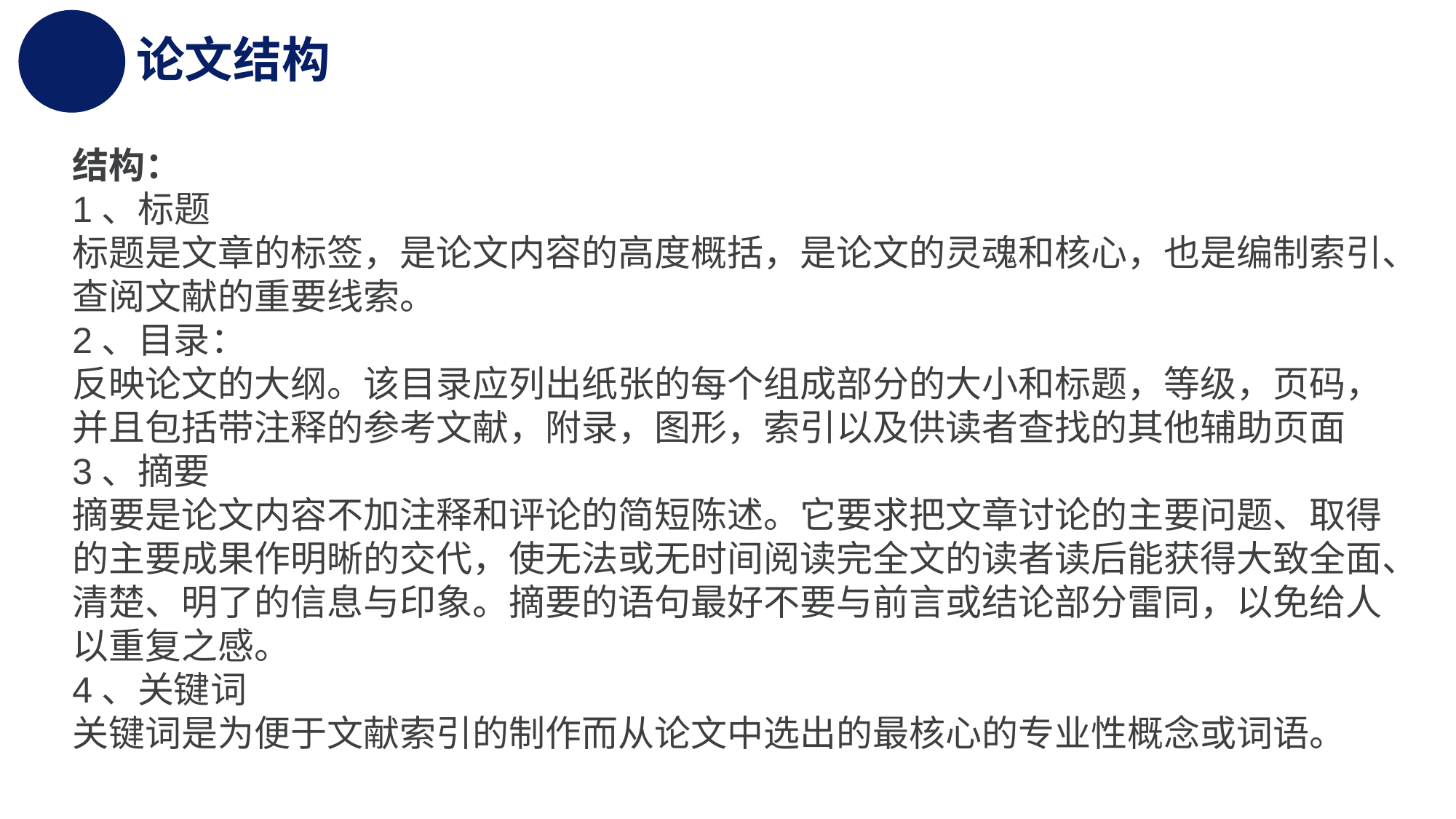

# 论文结构

结构：
1、标题
标题是文章的标签，是论文内容的高度概括，是论文的灵魂和核心，也是编制索引、查阅文献的重要线索。
2、目录：
反映论文的大纲。该目录应列出纸张的每个组成部分的大小和标题，等级，页码，并且包括带注释的参考文献，附录，图形，索引以及供读者查找的其他辅助页面
3、摘要
摘要是论文内容不加注释和评论的简短陈述。它要求把文章讨论的主要问题、取得的主要成果作明晰的交代，使无法或无时间阅读完全文的读者读后能获得大致全面、清楚、明了的信息与印象。摘要的语句最好不要与前言或结论部分雷同，以免给人以重复之感。
4、关键词
关键词是为便于文献索引的制作而从论文中选出的最核心的专业性概念或词语。